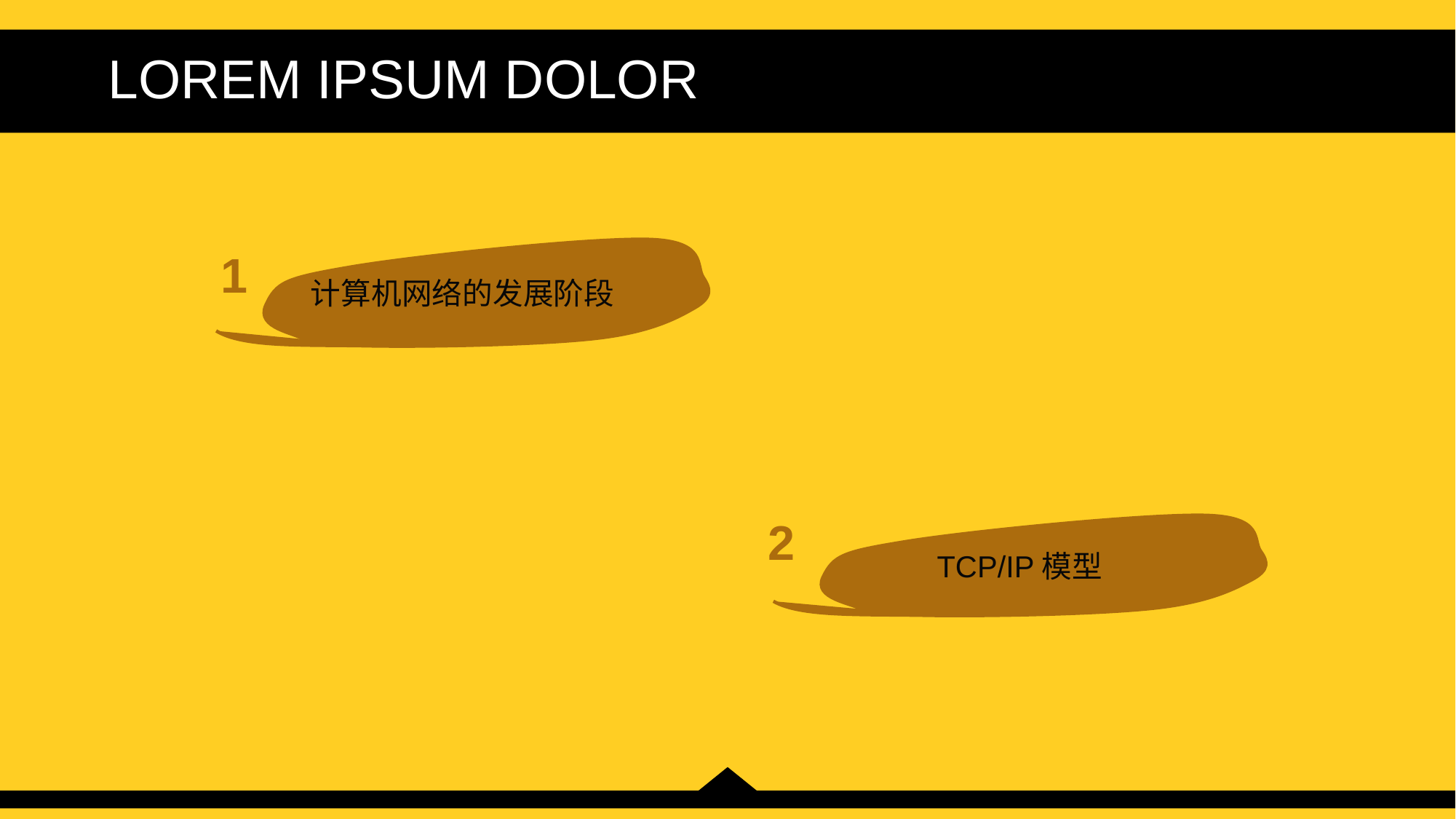

LOREM IPSUM DOLOR
1
计算机网络的发展阶段
2
TCP/IP模型